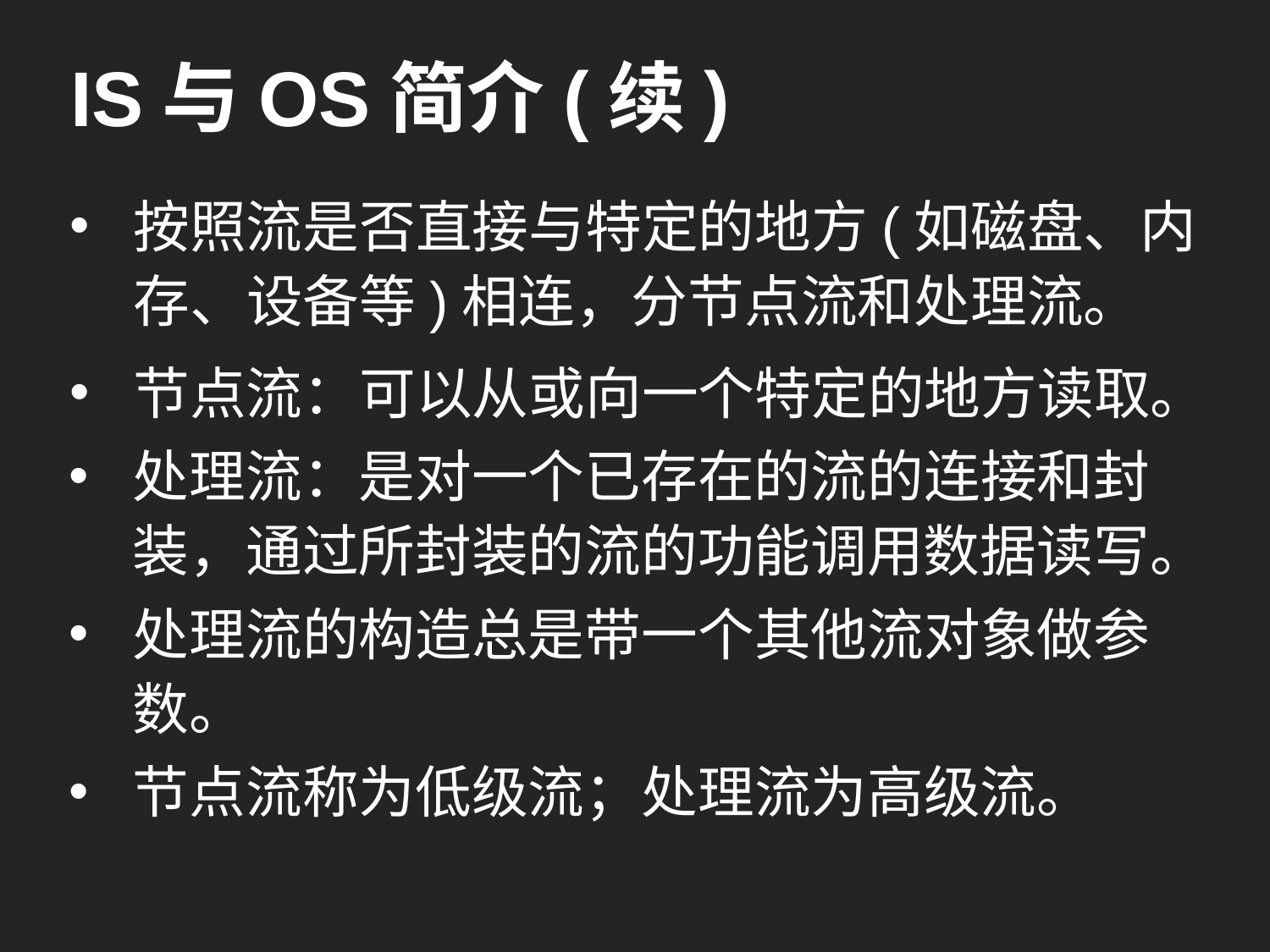

# IS与OS简介(续)
按照流是否直接与特定的地方(如磁盘、内存、设备等)相连，分节点流和处理流。
节点流：可以从或向一个特定的地方读取。
处理流：是对一个已存在的流的连接和封装，通过所封装的流的功能调用数据读写。
处理流的构造总是带一个其他流对象做参数。
节点流称为低级流；处理流为高级流。